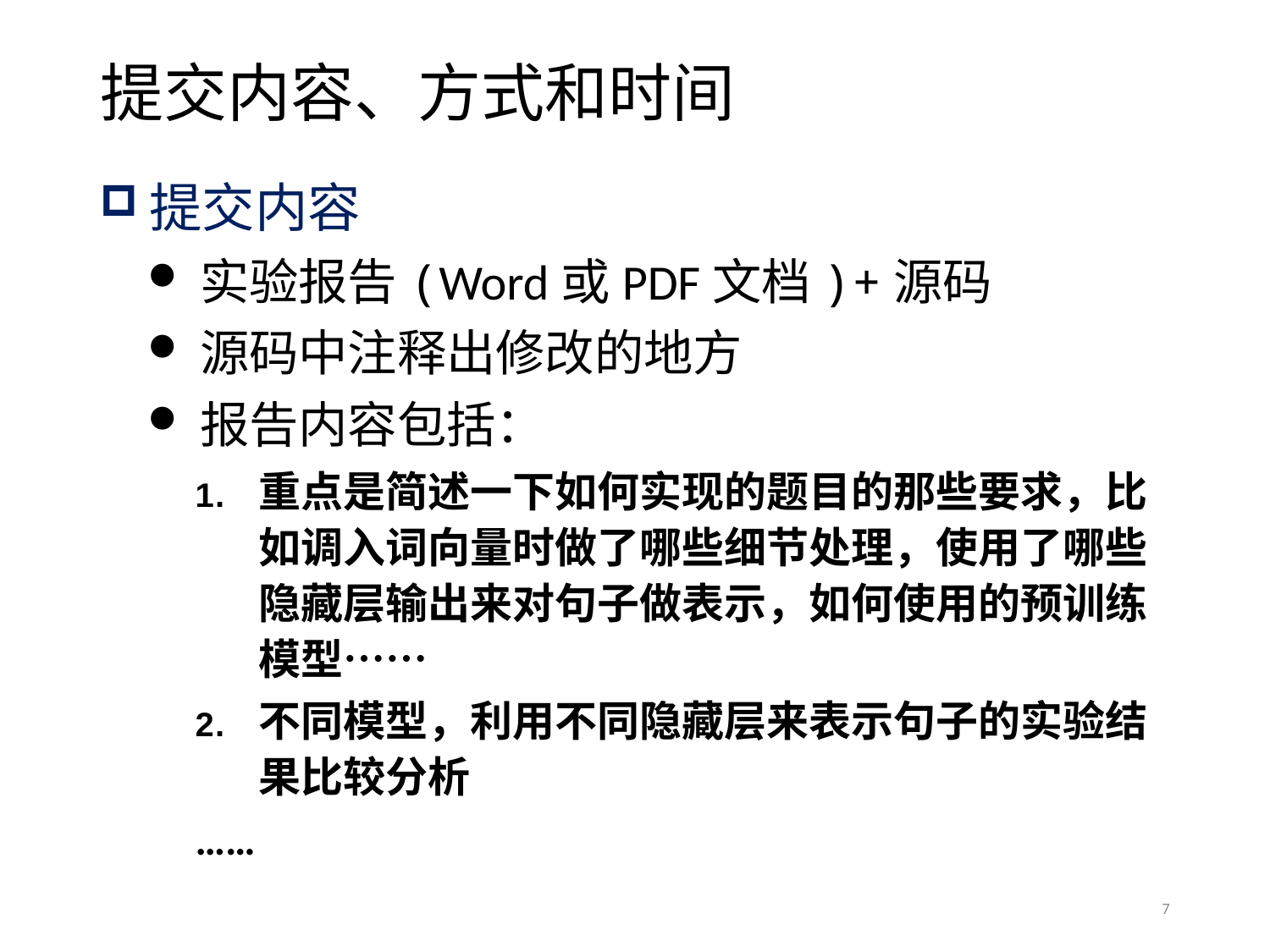

# 提交内容、方式和时间
提交内容
实验报告(Word或PDF文档)+源码
源码中注释出修改的地方
报告内容包括：
重点是简述一下如何实现的题目的那些要求，比如调入词向量时做了哪些细节处理，使用了哪些隐藏层输出来对句子做表示，如何使用的预训练模型……
不同模型，利用不同隐藏层来表示句子的实验结果比较分析
……
7